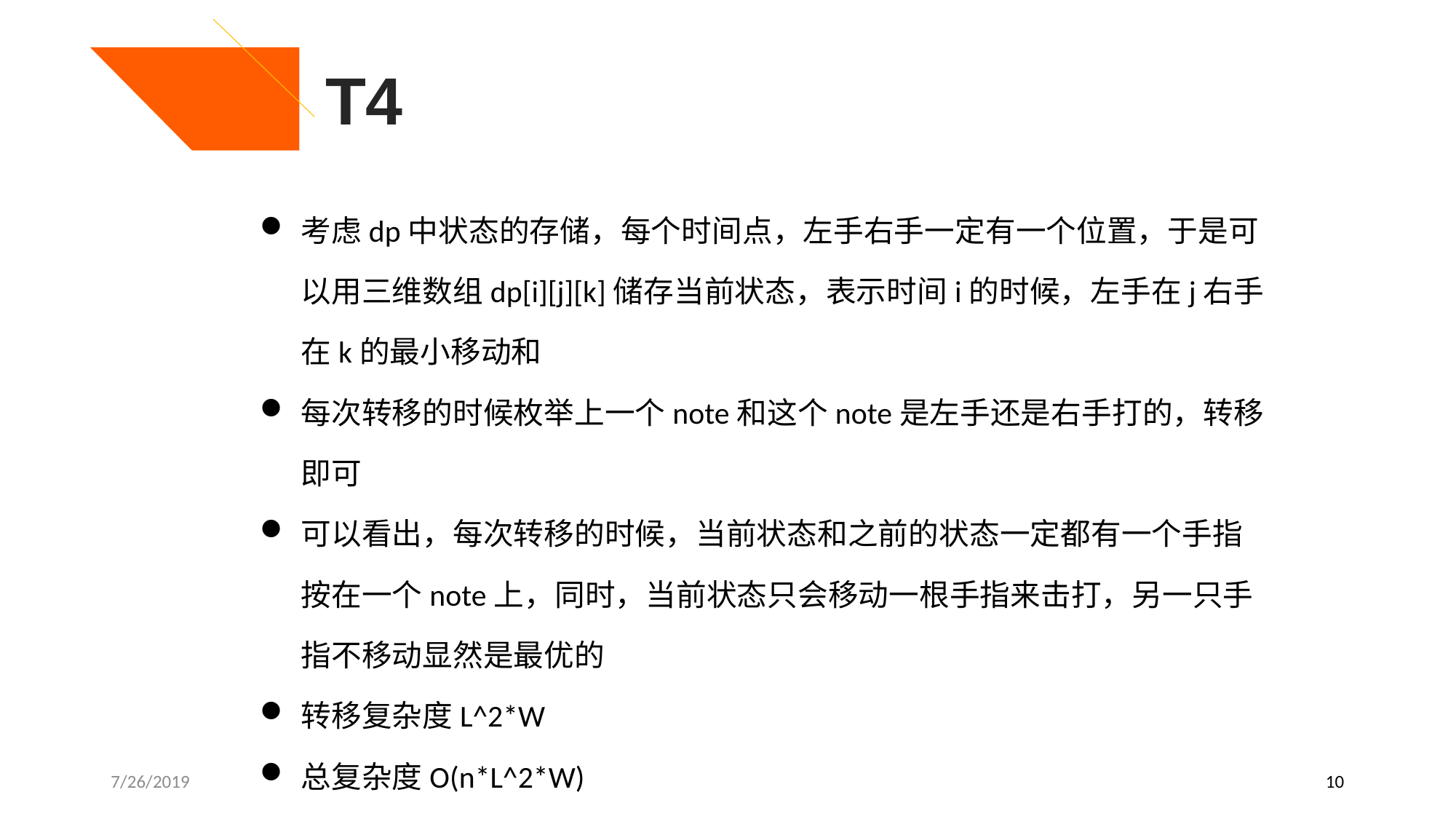

T4
考虑dp中状态的存储，每个时间点，左手右手一定有一个位置，于是可以用三维数组dp[i][j][k]储存当前状态，表示时间i的时候，左手在j右手在k的最小移动和
每次转移的时候枚举上一个note和这个note是左手还是右手打的，转移即可
可以看出，每次转移的时候，当前状态和之前的状态一定都有一个手指按在一个note上，同时，当前状态只会移动一根手指来击打，另一只手指不移动显然是最优的
转移复杂度L^2*W
总复杂度O(n*L^2*W)

7/26/2019
10